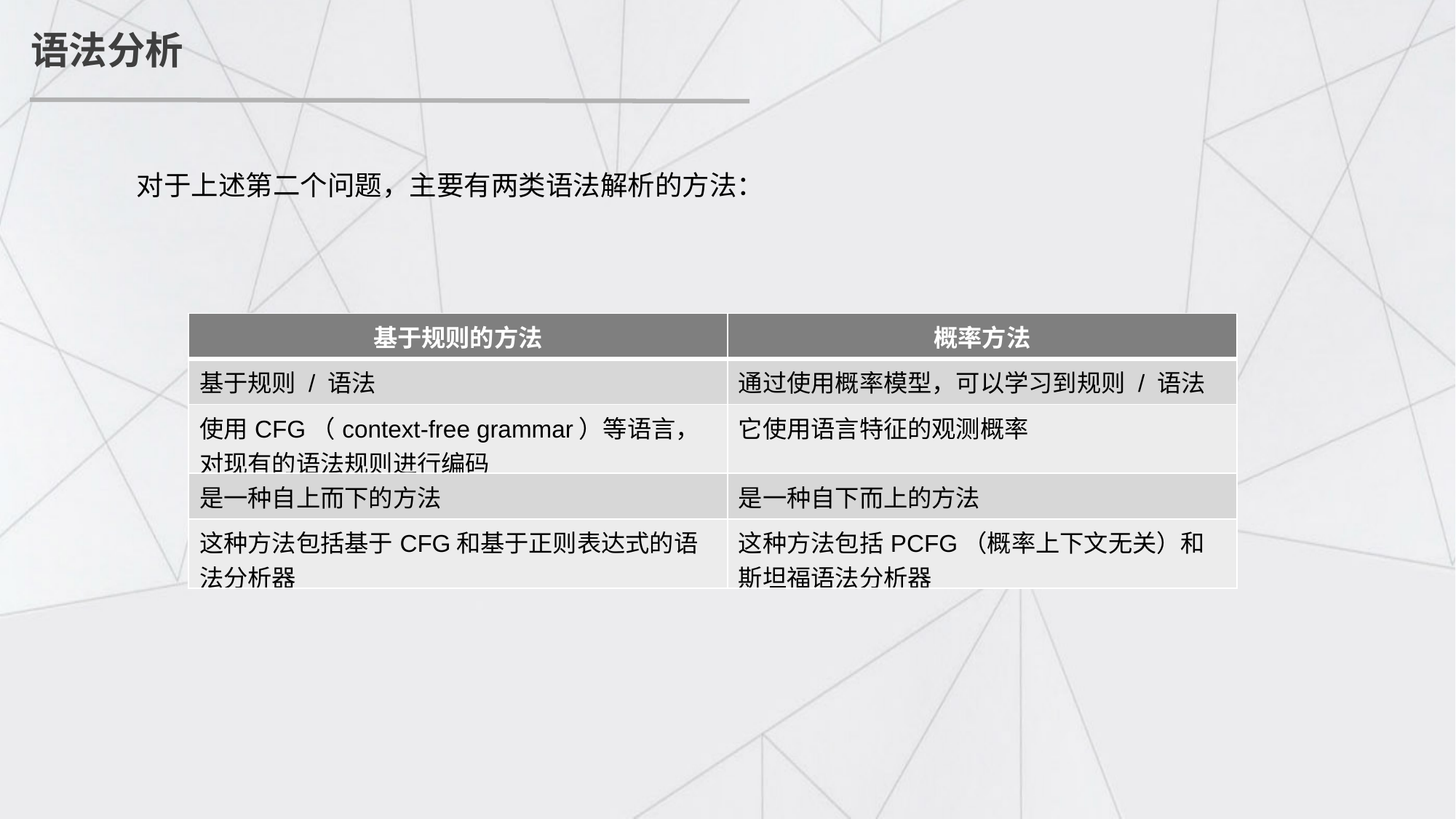

# 语法分析
对于上述第二个问题，主要有两类语法解析的方法：
| 基于规则的方法 | 概率方法 |
| --- | --- |
| 基于规则 / 语法 | 通过使用概率模型，可以学习到规则 / 语法 |
| 使用CFG（context-free grammar）等语言，对现有的语法规则进行编码 | 它使用语言特征的观测概率 |
| 是一种自上而下的方法 | 是一种自下而上的方法 |
| 这种方法包括基于CFG和基于正则表达式的语法分析器 | 这种方法包括PCFG（概率上下文无关）和斯坦福语法分析器 |